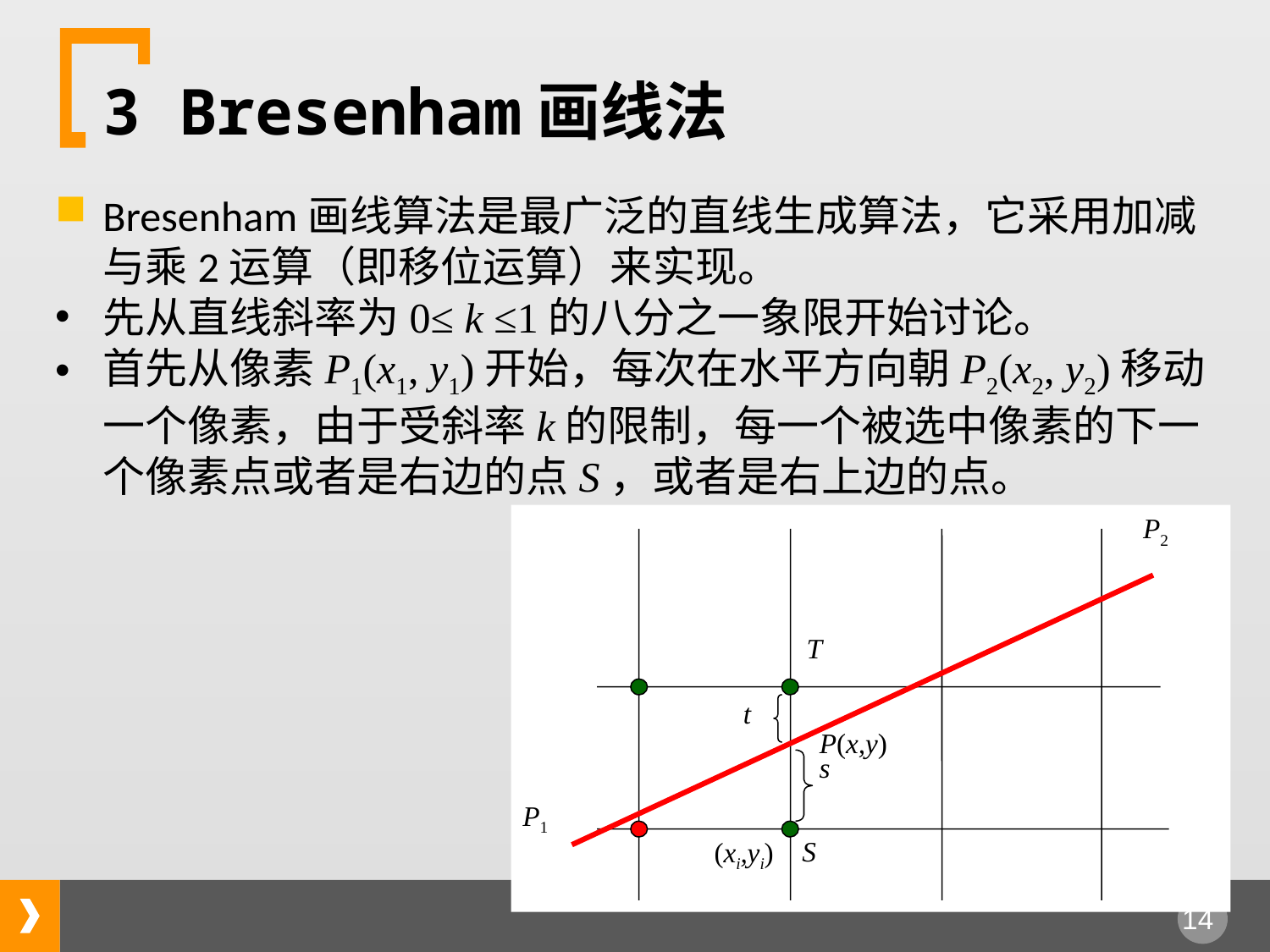

3 Bresenham画线法
Bresenham画线算法是最广泛的直线生成算法，它采用加减与乘2运算（即移位运算）来实现。
先从直线斜率为0≤ k ≤1的八分之一象限开始讨论。
首先从像素P1(x1, y1)开始，每次在水平方向朝P2(x2, y2)移动一个像素，由于受斜率k的限制，每一个被选中像素的下一个像素点或者是右边的点S，或者是右上边的点。

P2

T

t

s

P1

S
(xi,yi)

P(x,y)